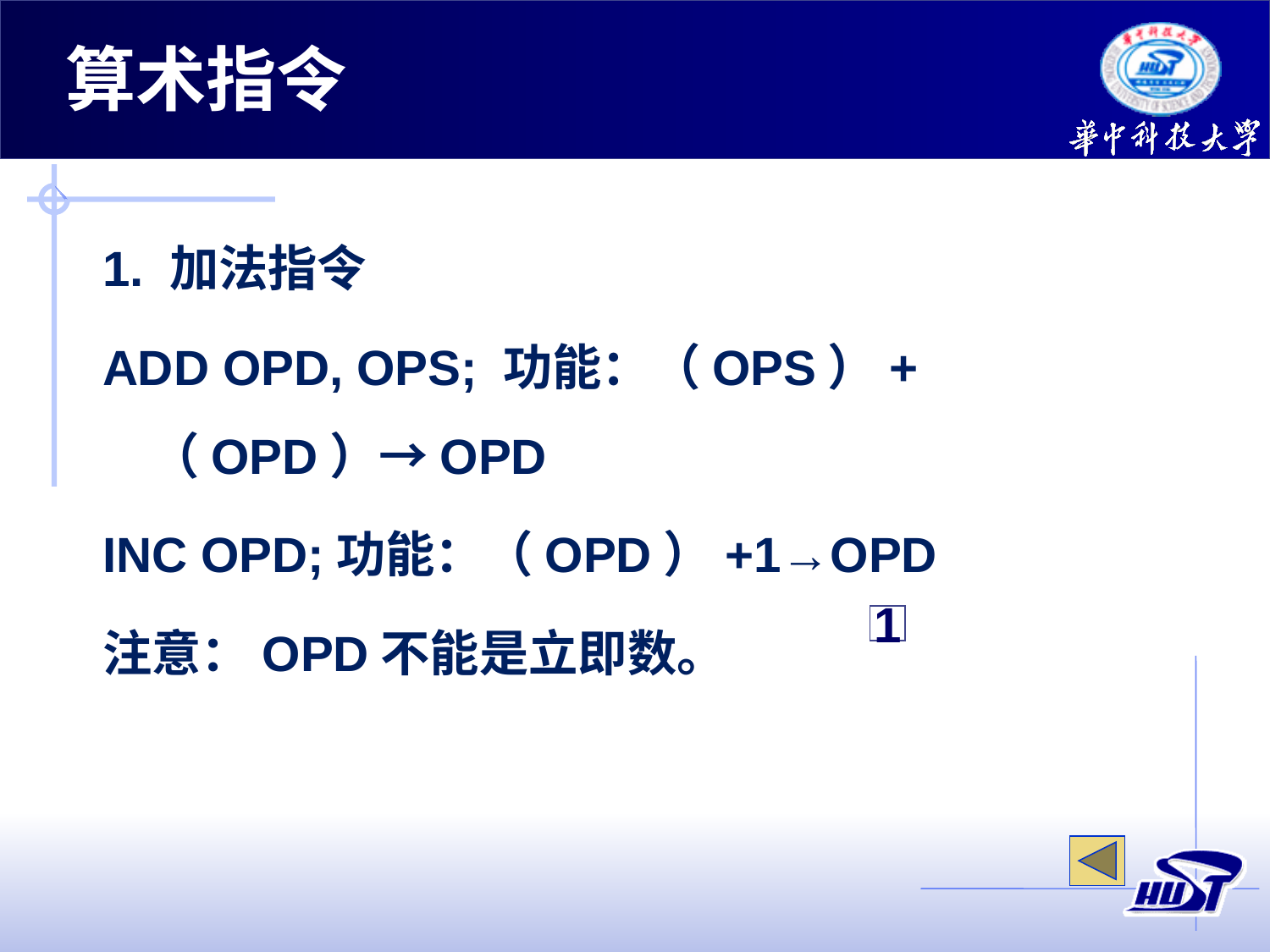

# 算术指令
1. 加法指令
ADD OPD, OPS; 功能：（OPS）+（OPD）→OPD
INC OPD;功能：（OPD）+1→OPD
注意：OPD不能是立即数。
1